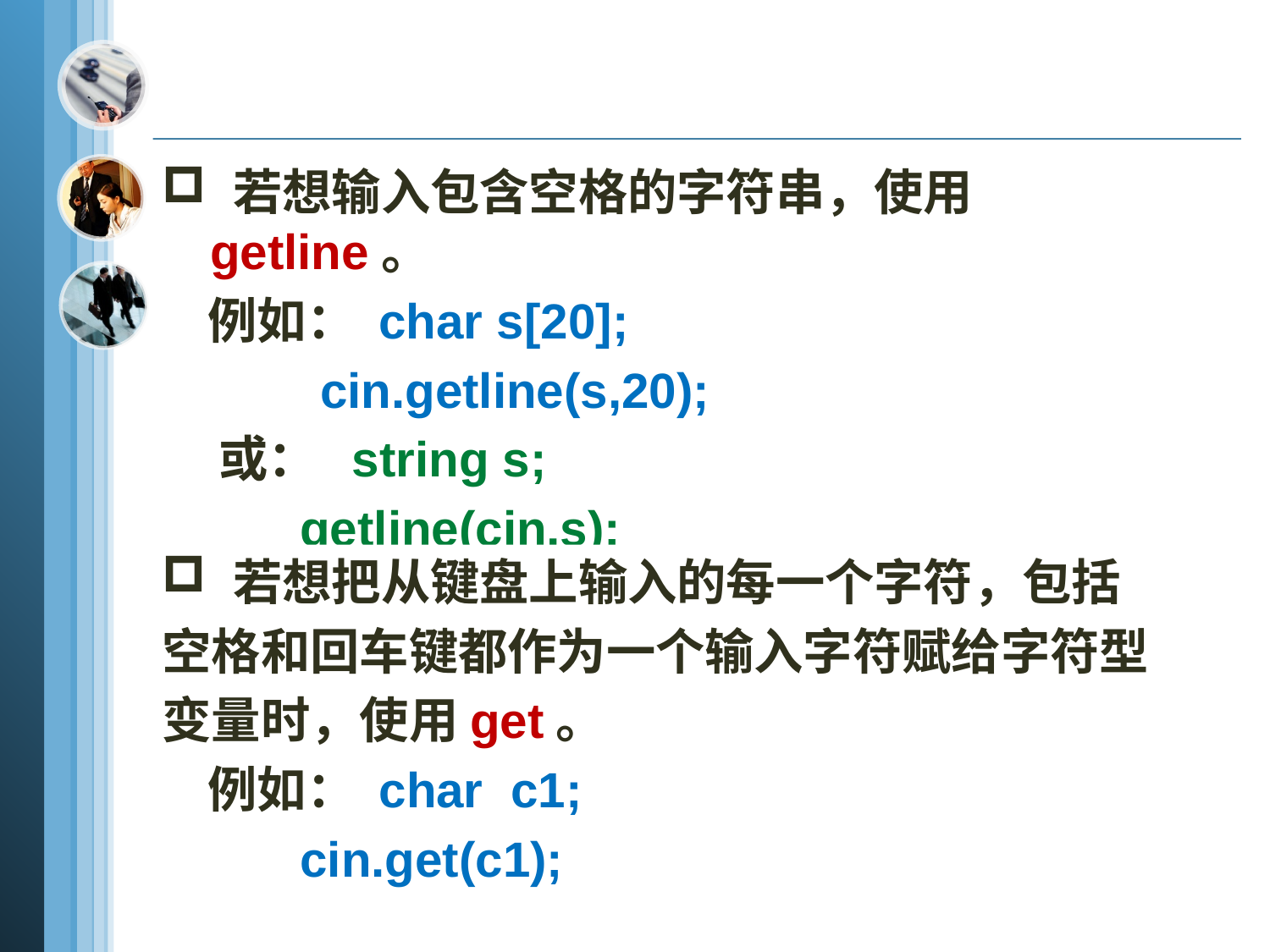

若想输入包含空格的字符串，使用getline。
   例如： char s[20];
	        cin.getline(s,20);
    或：  string s;
          getline(cin,s);

 若想把从键盘上输入的每一个字符，包括
空格和回车键都作为一个输入字符赋给字符型
变量时，使用get。
   例如： char  c1;
          cin.get(c1);